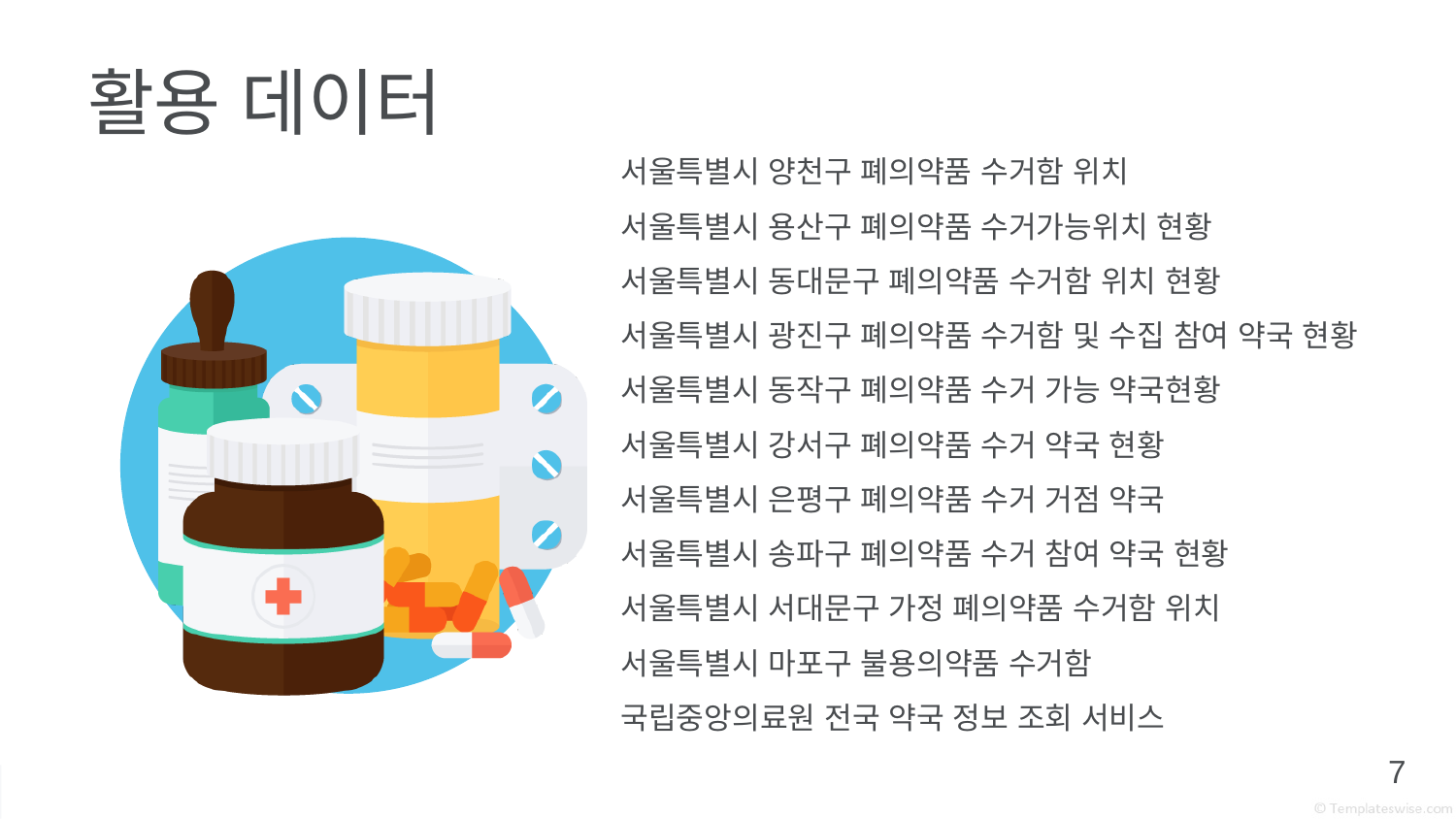

# 활용 데이터
서울특별시 양천구 폐의약품 수거함 위치
서울특별시 용산구 폐의약품 수거가능위치 현황
서울특별시 동대문구 폐의약품 수거함 위치 현황
서울특별시 광진구 폐의약품 수거함 및 수집 참여 약국 현황
서울특별시 동작구 폐의약품 수거 가능 약국현황
서울특별시 강서구 폐의약품 수거 약국 현황
서울특별시 은평구 폐의약품 수거 거점 약국
서울특별시 송파구 폐의약품 수거 참여 약국 현황
서울특별시 서대문구 가정 폐의약품 수거함 위치
서울특별시 마포구 불용의약품 수거함
국립중앙의료원 전국 약국 정보 조회 서비스
7